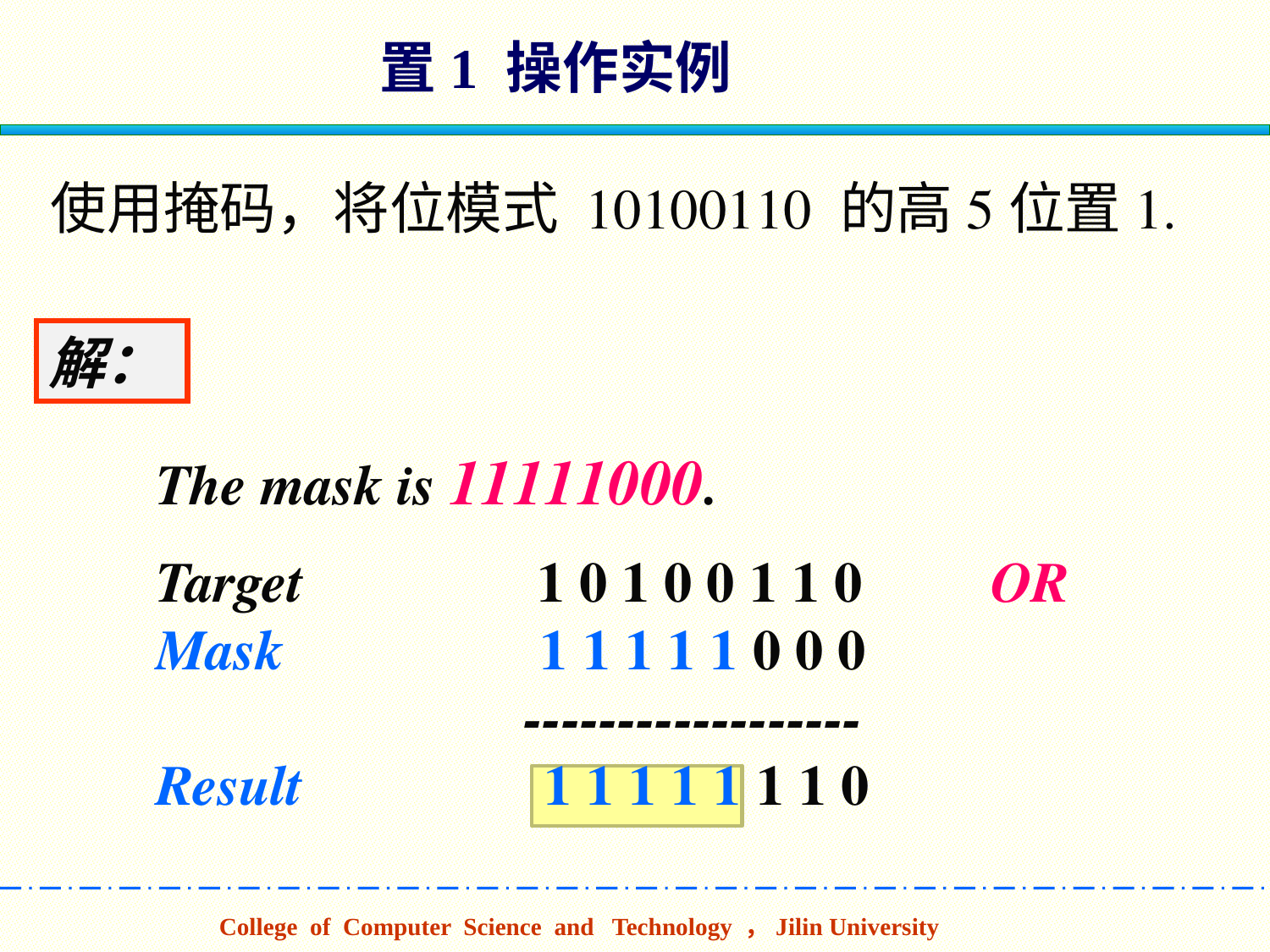

置1 操作实例
使用掩码，将位模式 10100110 的高5位置1.
解：
The mask is 11111000.
Target  		1 0 1 0 0 1 1 0         OR
Mask                  1 1 1 1 1 0 0 0
                          ------------------
Result                 1 1 1 1 1 1 1 0